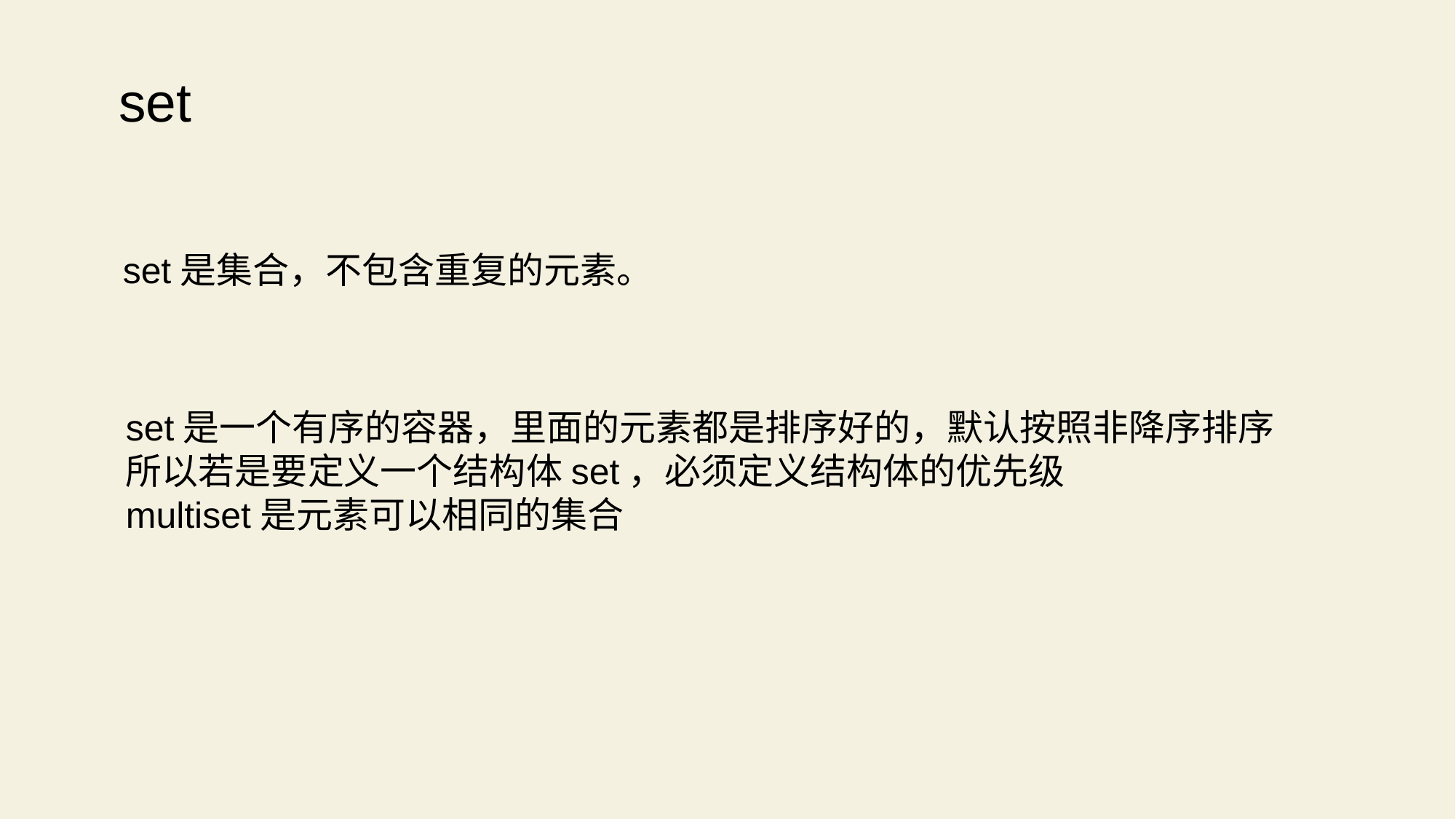

set
set是集合，不包含重复的元素。
set是一个有序的容器，里面的元素都是排序好的，默认按照非降序排序
所以若是要定义一个结构体set，必须定义结构体的优先级
multiset是元素可以相同的集合